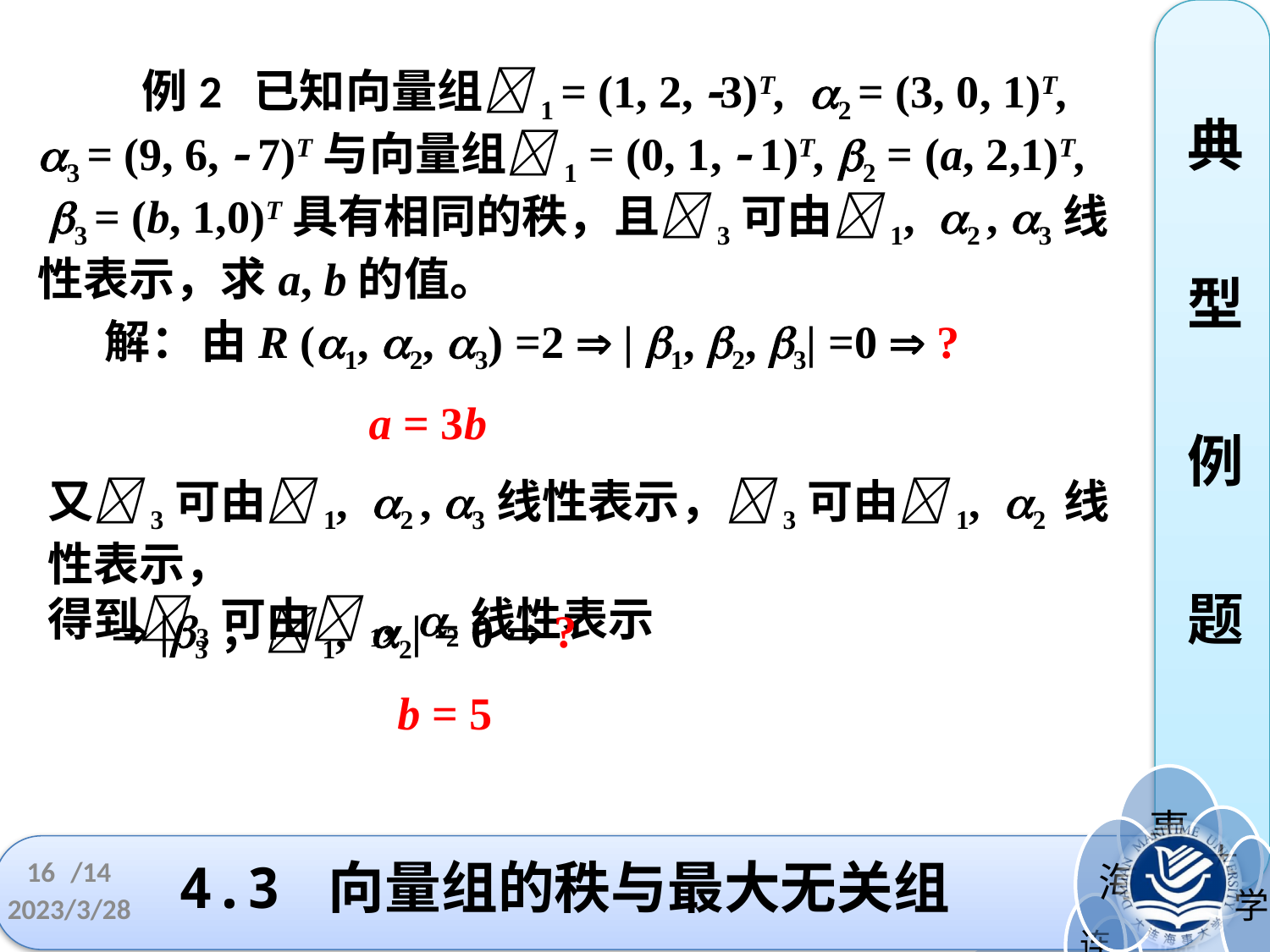

典

型

例

题

         例2  已知向量组α1 = (1, 2, −3)T,  α2 = (3, 0, 1)T,
α3 = (9, 6, − 7)T与向量组β1 = (0, 1, − 1)T, β2 = (a, 2,1)T,
 β3 = (b, 1,0)T具有相同的秩，且β3可由α1,  α2 , α3线性表示，求a, b的值。
解：
由R (α1, α2, α3) =2 ⇒ | β1, β2, β3| =0 ⇒ ?
 a = 3b
又β3可由α1,  α2 , α3线性表示，α3可由α1,  α2 线性表示，
得到β3可由α1,  α2线性表示
 ⇒ |β3，α1,  α2| = 0 ⇒ ?
  b = 5
16
# 4.3 向量组的秩与最大无关组
/14
2023/3/28